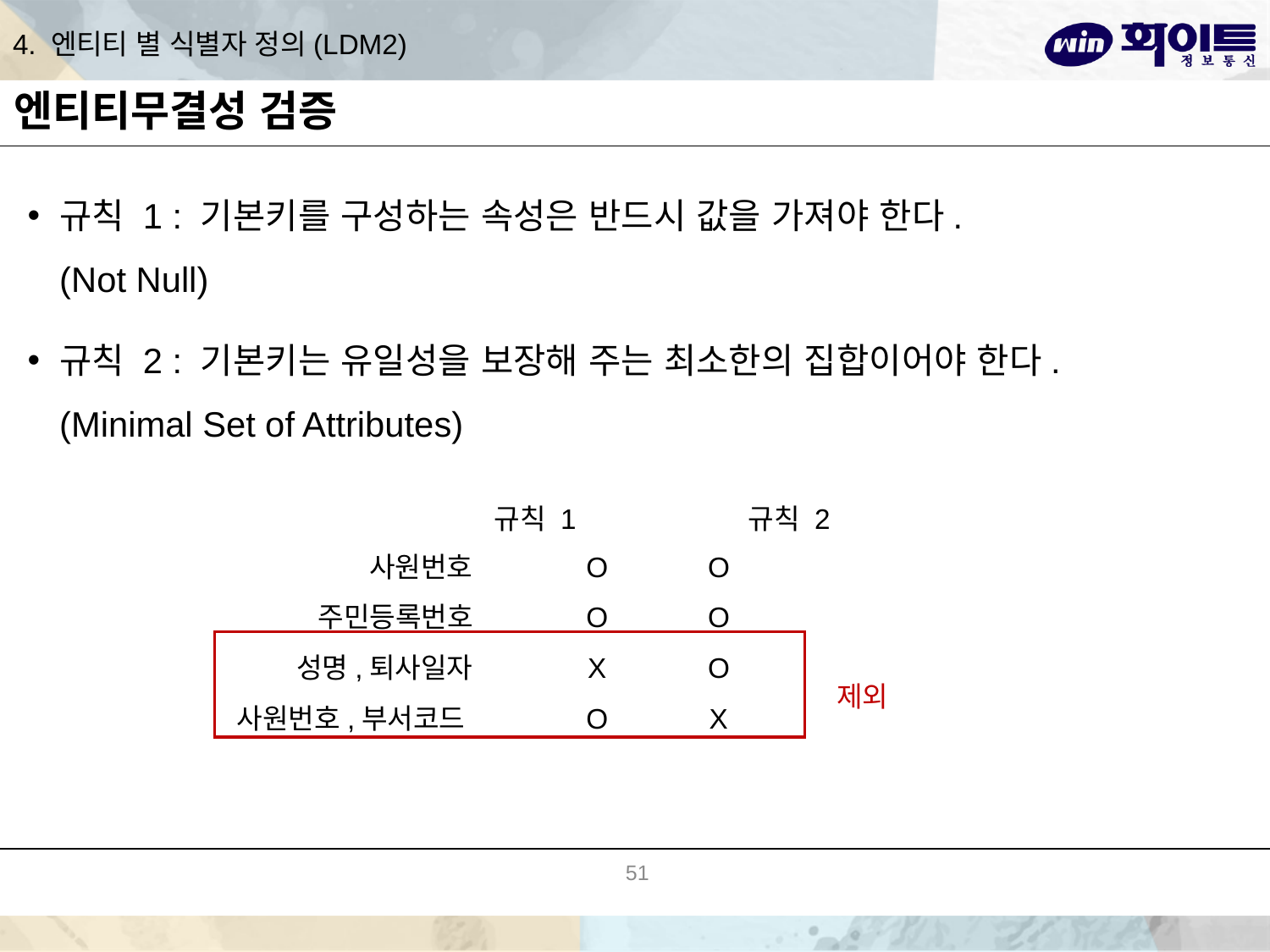

# 4. 엔티티 별 식별자 정의(LDM2)
엔티티무결성 검증
규칙 1 : 기본키를 구성하는 속성은 반드시 값을 가져야 한다.
(Not Null)
규칙 2 : 기본키는 유일성을 보장해 주는 최소한의 집합이어야 한다.
(Minimal Set of Attributes)
규칙 1		규칙 2
사원번호
주민등록번호
성명,퇴사일자
사원번호,부서코드
O
O
X
O
O
O
O
X

제외
51